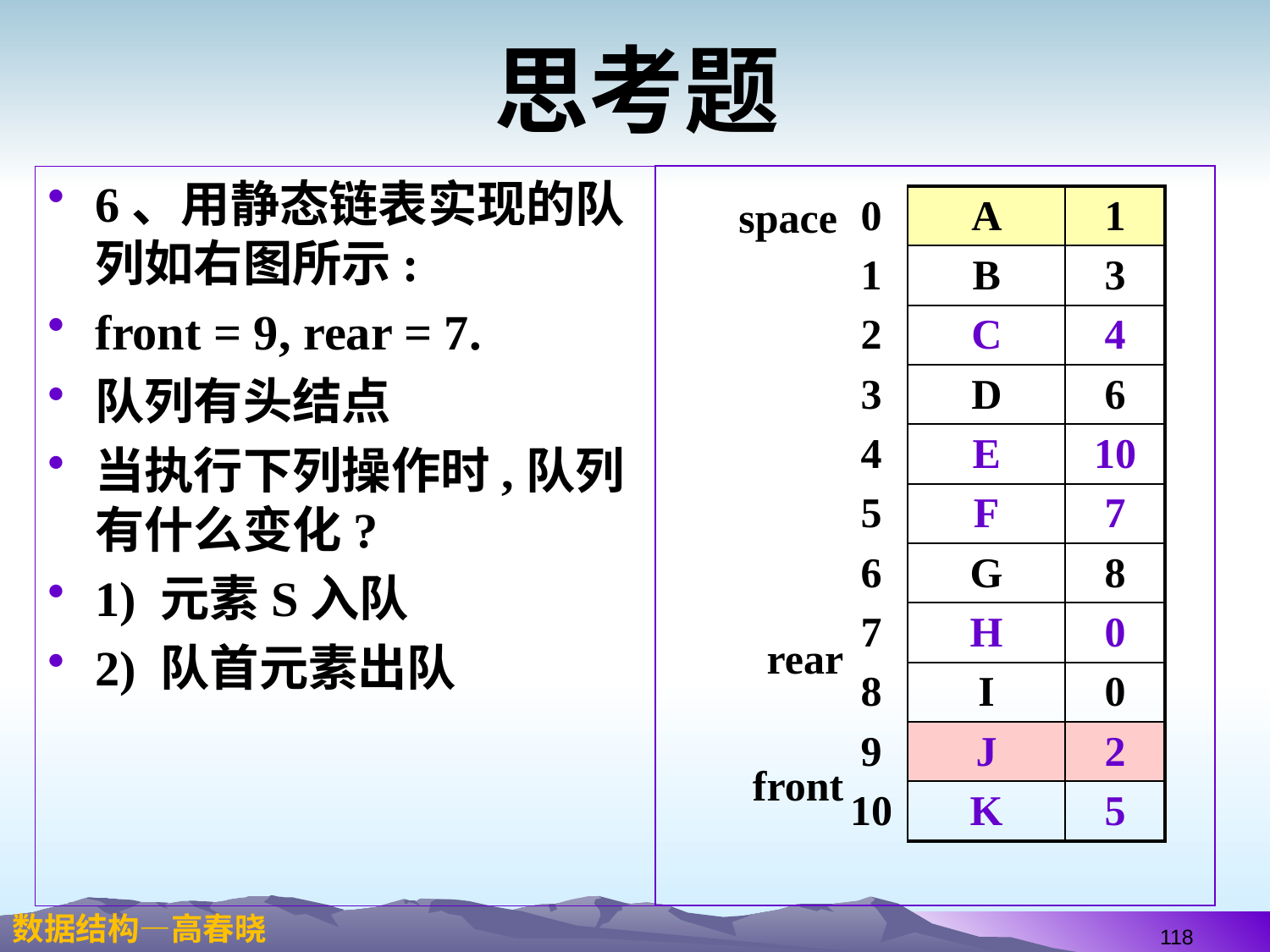

# 思考题
6、用静态链表实现的队列如右图所示:
front = 9, rear = 7.
队列有头结点
当执行下列操作时,队列有什么变化?
1) 元素S入队
2) 队首元素出队

space
| 0 | A | 1 |
| --- | --- | --- |
| 1 | B | 3 |
| 2 | C | 4 |
| 3 | D | 6 |
| 4 | E | 10 |
| 5 | F | 7 |
| 6 | G | 8 |
| 7 | H | 0 |
| 8 | I | 0 |
| 9 | J | 2 |
| 10 | K | 5 |
rear
front
118